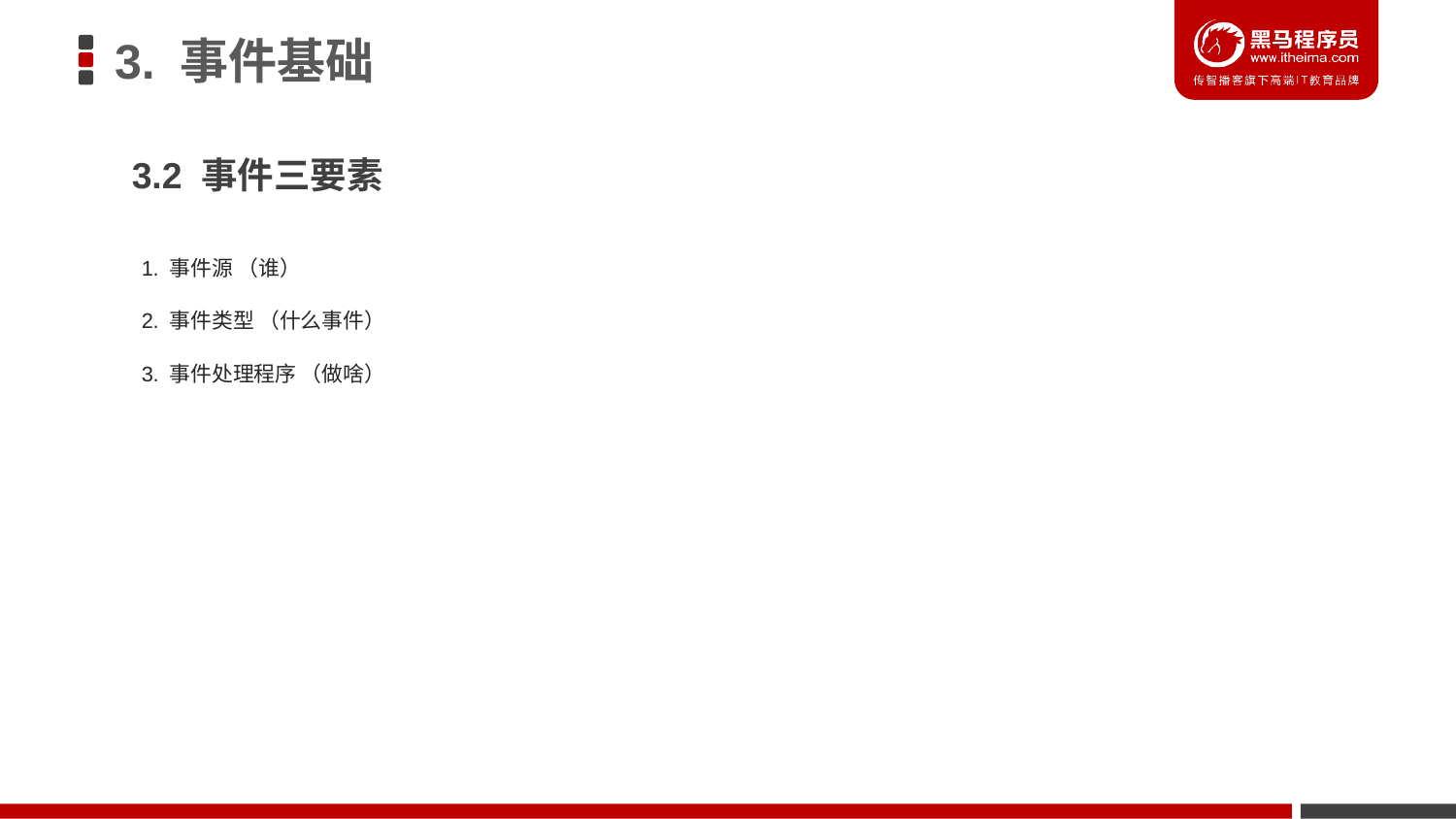

# 3. 事件基础
3.2 事件三要素
1. 事件源 （谁）
2. 事件类型 （什么事件）
3. 事件处理程序 （做啥）